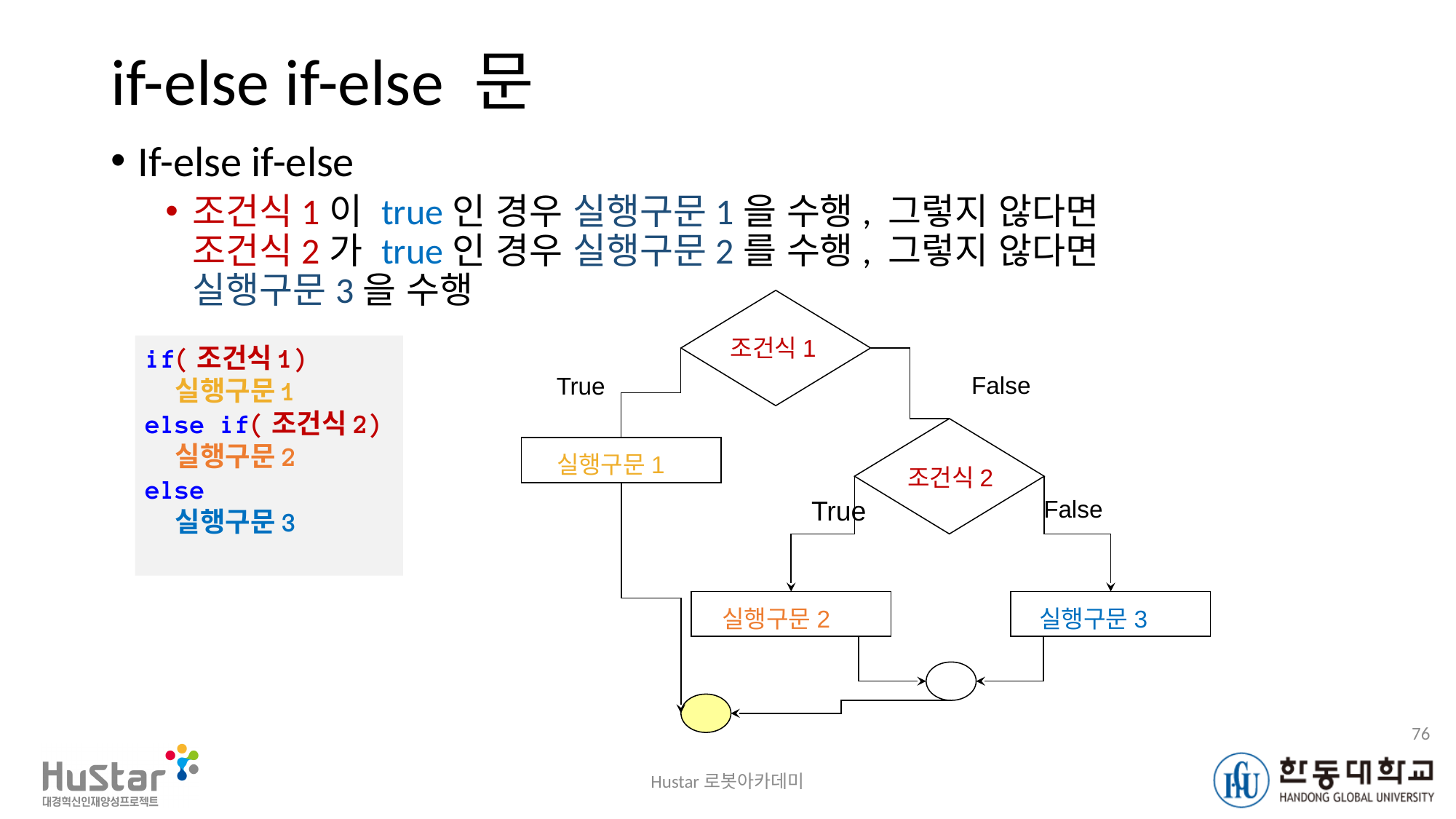

# if-else if-else 문
If-else if-else
조건식1이 true인 경우 실행구문1을 수행, 그렇지 않다면
조건식2가 true인 경우 실행구문2를 수행, 그렇지 않다면
실행구문3을 수행

조건식1

실행구문1
조건식2

실행구문2
실행구문3

False
True
True
False
if(조건식1)
   실행구문1
else if(조건식2)
   실행구문2
else
   실행구문3

76
Hustar로봇아카데미